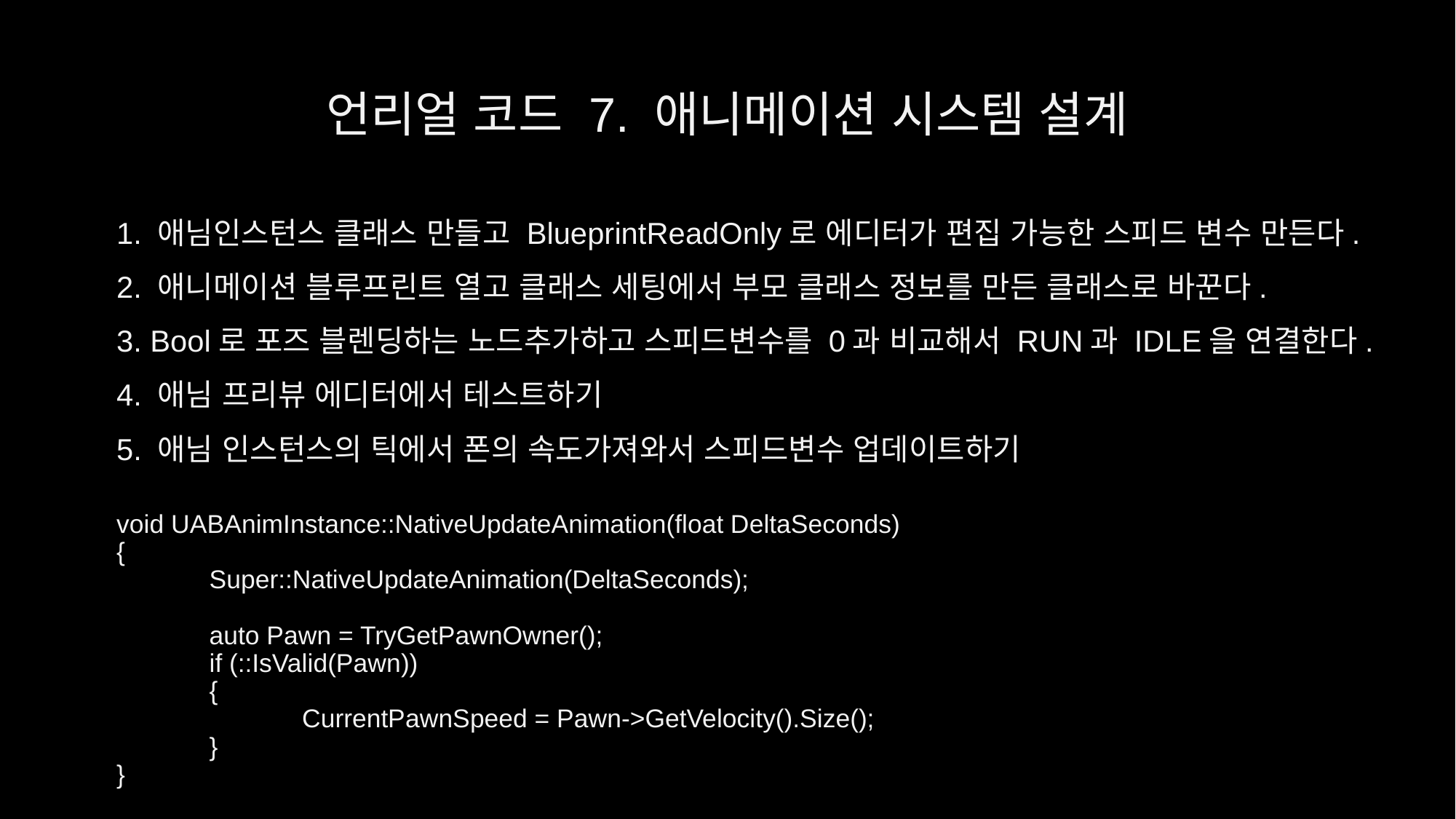

# 언리얼 코드 7. 애니메이션 시스템 설계
1. 애님인스턴스 클래스 만들고 BlueprintReadOnly로 에디터가 편집 가능한 스피드 변수 만든다.
2. 애니메이션 블루프린트 열고 클래스 세팅에서 부모 클래스 정보를 만든 클래스로 바꾼다.
3. Bool로 포즈 블렌딩하는 노드추가하고 스피드변수를 0과 비교해서 RUN과 IDLE을 연결한다.
4. 애님 프리뷰 에디터에서 테스트하기
5. 애님 인스턴스의 틱에서 폰의 속도가져와서 스피드변수 업데이트하기
void UABAnimInstance::NativeUpdateAnimation(float DeltaSeconds)
{
	Super::NativeUpdateAnimation(DeltaSeconds);

	auto Pawn = TryGetPawnOwner();
	if (::IsValid(Pawn))
	{
		CurrentPawnSpeed = Pawn->GetVelocity().Size();
	}
}